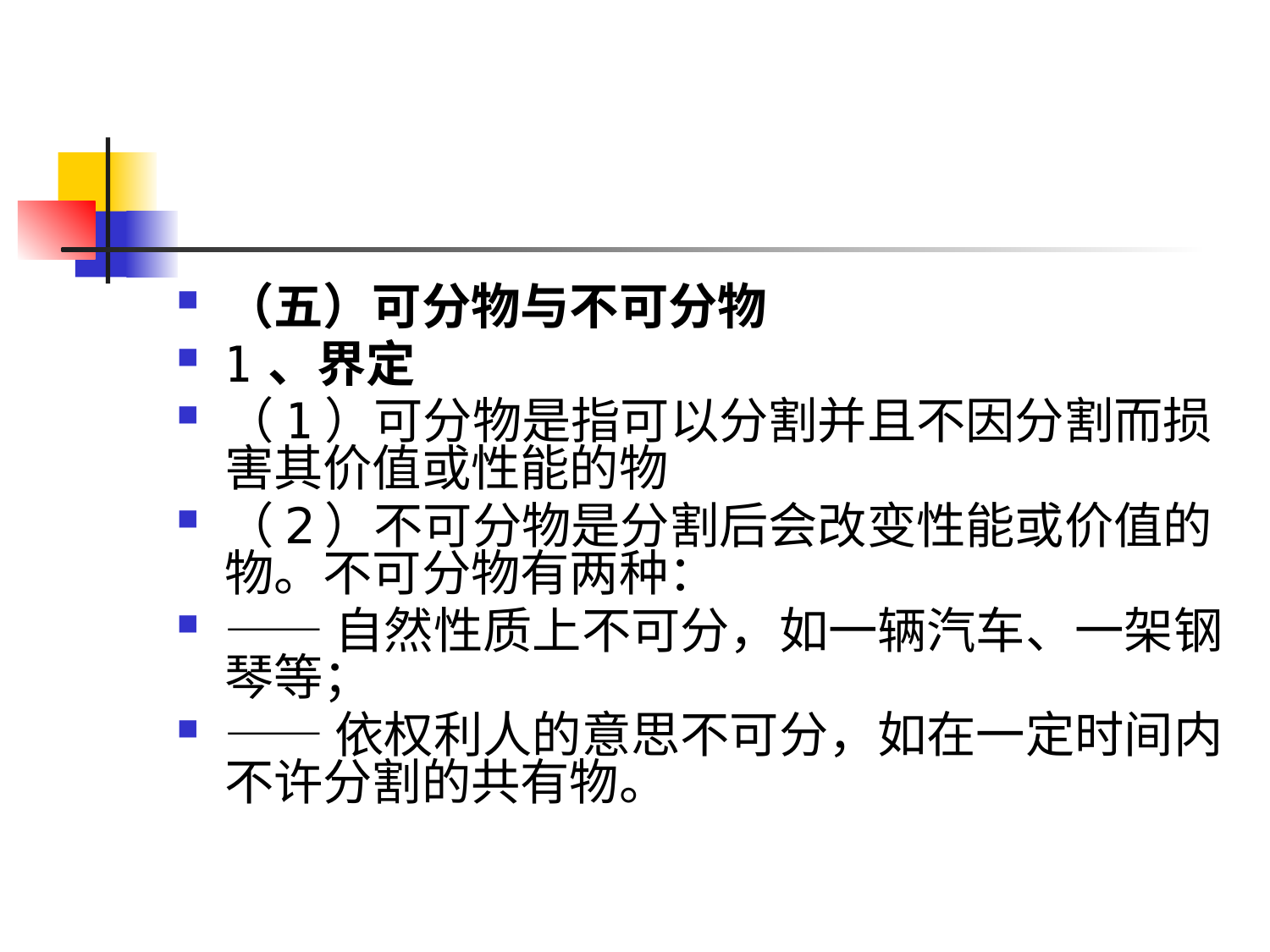

#
（五）可分物与不可分物
1、界定
（1）可分物是指可以分割并且不因分割而损害其价值或性能的物
（2）不可分物是分割后会改变性能或价值的物。不可分物有两种：
——自然性质上不可分，如一辆汽车、一架钢琴等；
——依权利人的意思不可分，如在一定时间内不许分割的共有物。